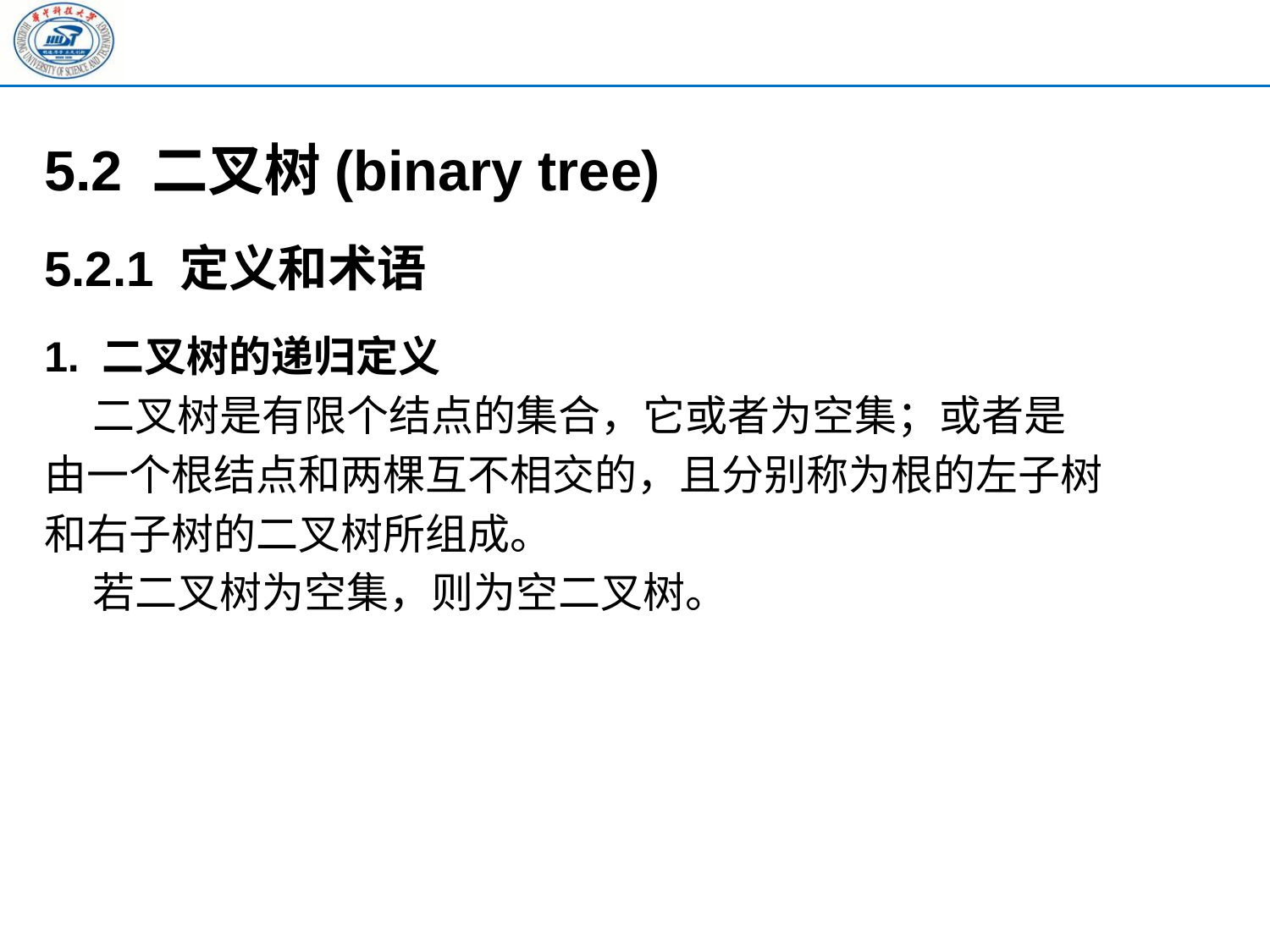

5.2 二叉树(binary tree)

5.2.1 定义和术语

1. 二叉树的递归定义
    二叉树是有限个结点的集合，它或者为空集；或者是
由一个根结点和两棵互不相交的，且分别称为根的左子树
和右子树的二叉树所组成。
    若二叉树为空集，则为空二叉树。